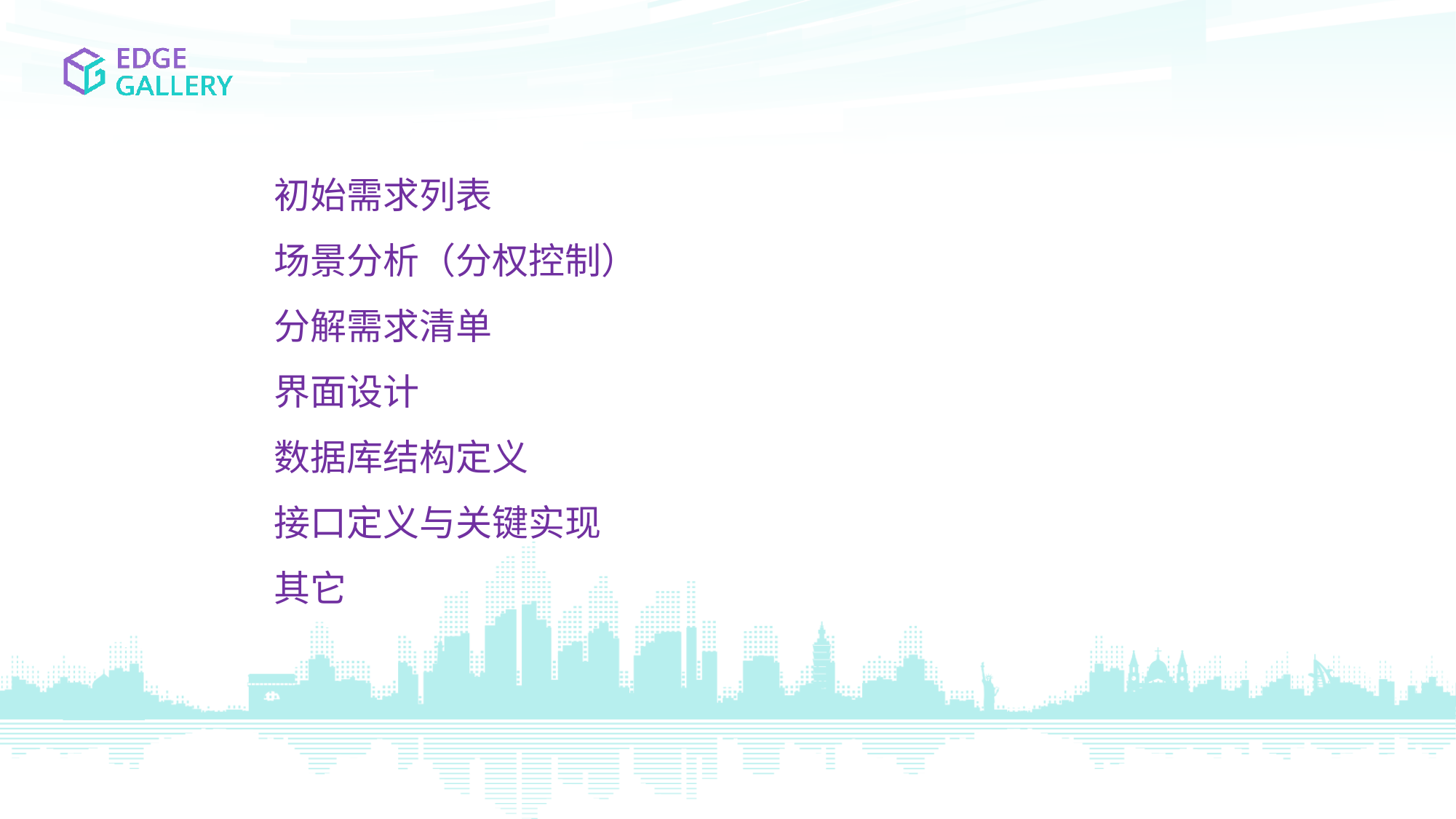

初始需求列表
场景分析（分权控制）
分解需求清单
界面设计
数据库结构定义
接口定义与关键实现
其它